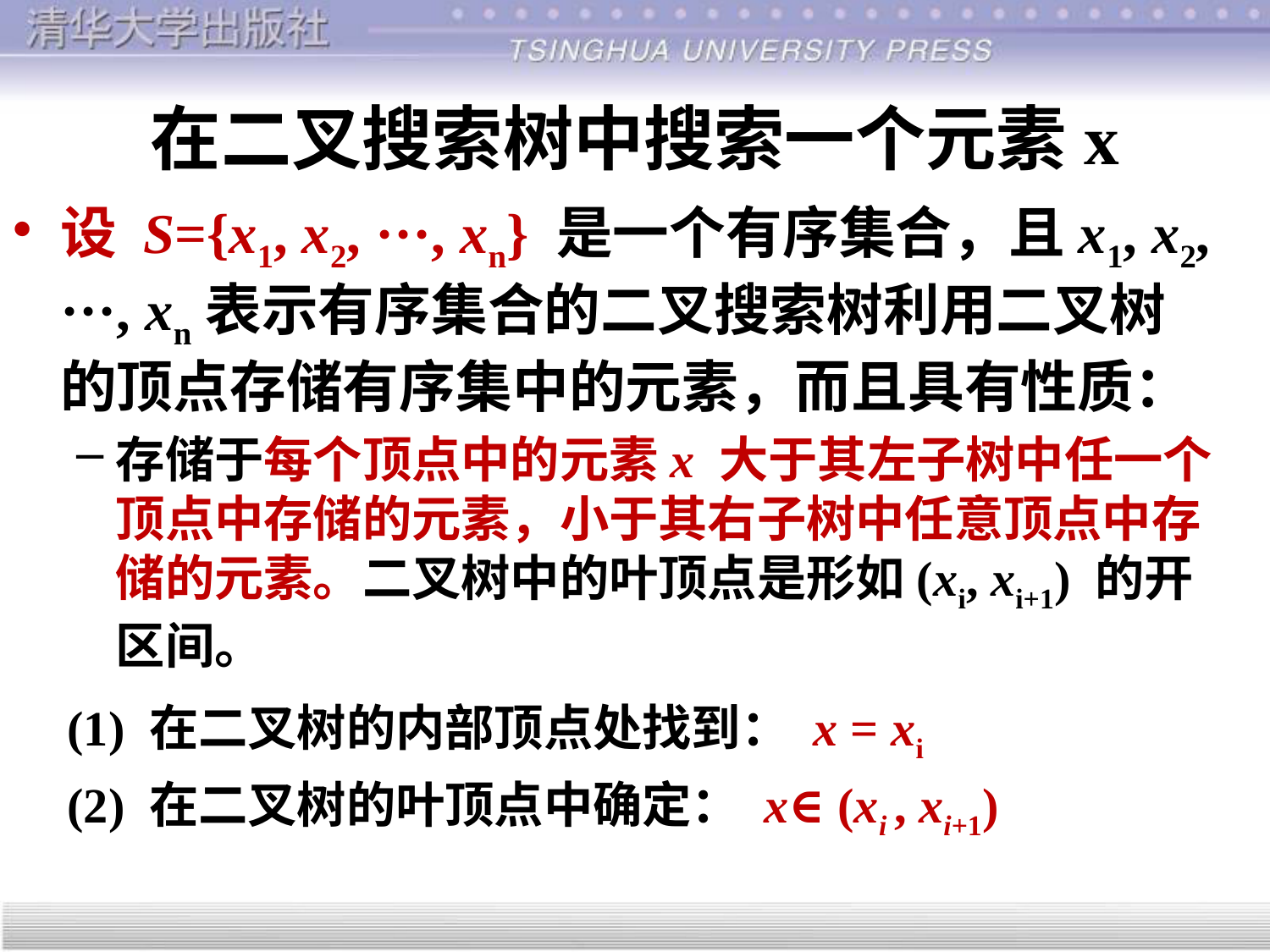

在二叉搜索树中搜索一个元素x
设 S={x1, x2, ···, xn} 是一个有序集合，且x1, x2, ···, xn表示有序集合的二叉搜索树利用二叉树的顶点存储有序集中的元素，而且具有性质：
存储于每个顶点中的元素x 大于其左子树中任一个顶点中存储的元素，小于其右子树中任意顶点中存储的元素。二叉树中的叶顶点是形如(xi, xi+1) 的开区间。
(1) 在二叉树的内部顶点处找到： x = xi
(2) 在二叉树的叶顶点中确定： x∈ (xi , xi+1)
76